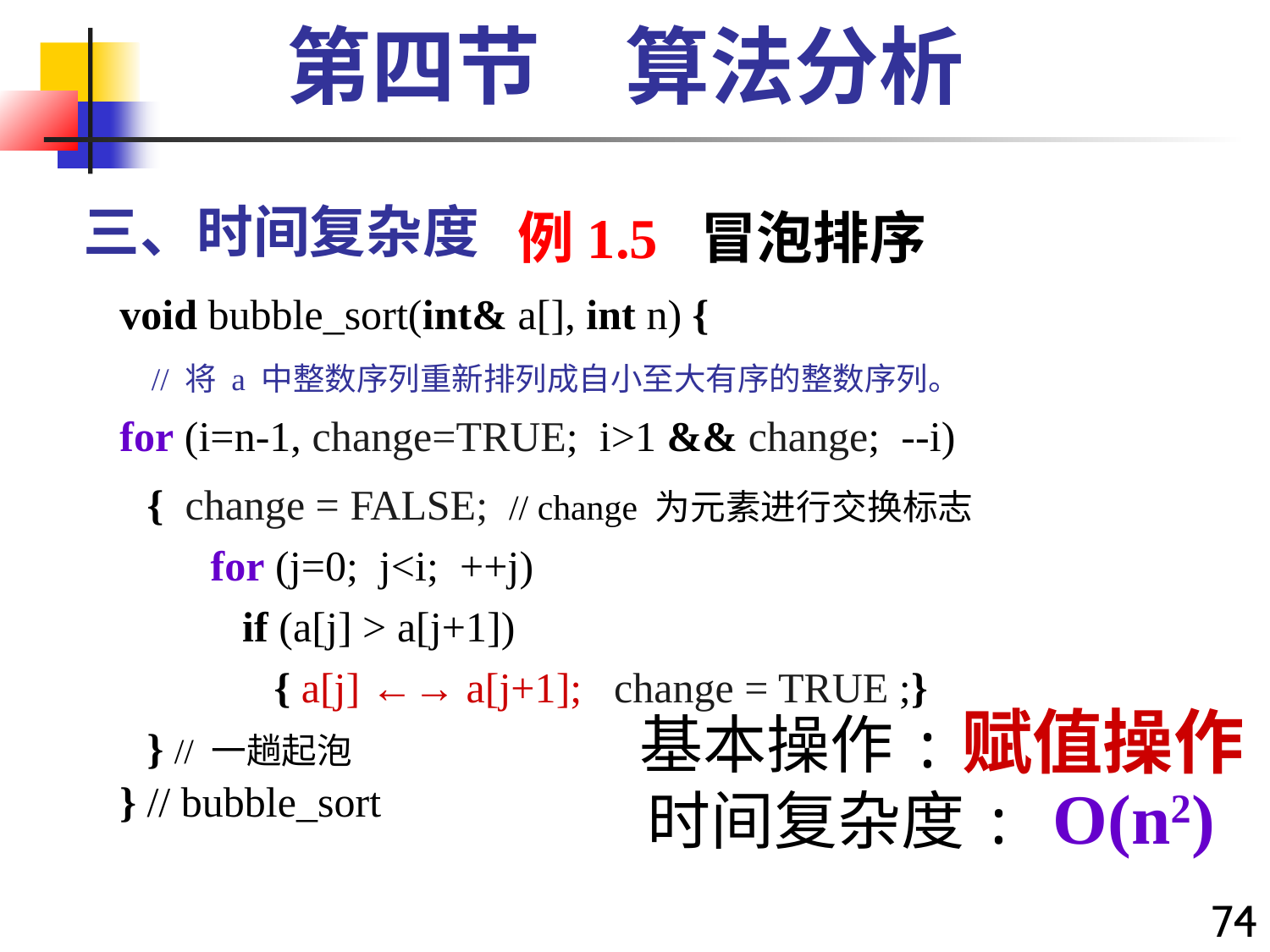

第四节　算法分析
三、时间复杂度
例1.5  冒泡排序
void bubble_sort(int& a[], int n) {
   // 将 a 中整数序列重新排列成自小至大有序的整数序列。
for (i=n-1, change=TRUE;  i>1 && change;  --i)

} // bubble_sort
{  change = FALSE;  // change 为元素进行交换标志
      for (j=0;  j<i;  ++j)
         if (a[j] > a[j+1])
            { a[j] ←→ a[j+1];   change = TRUE ;}
} // 一趟起泡
基本操作:赋值操作
时间复杂度:  O(n2)
74